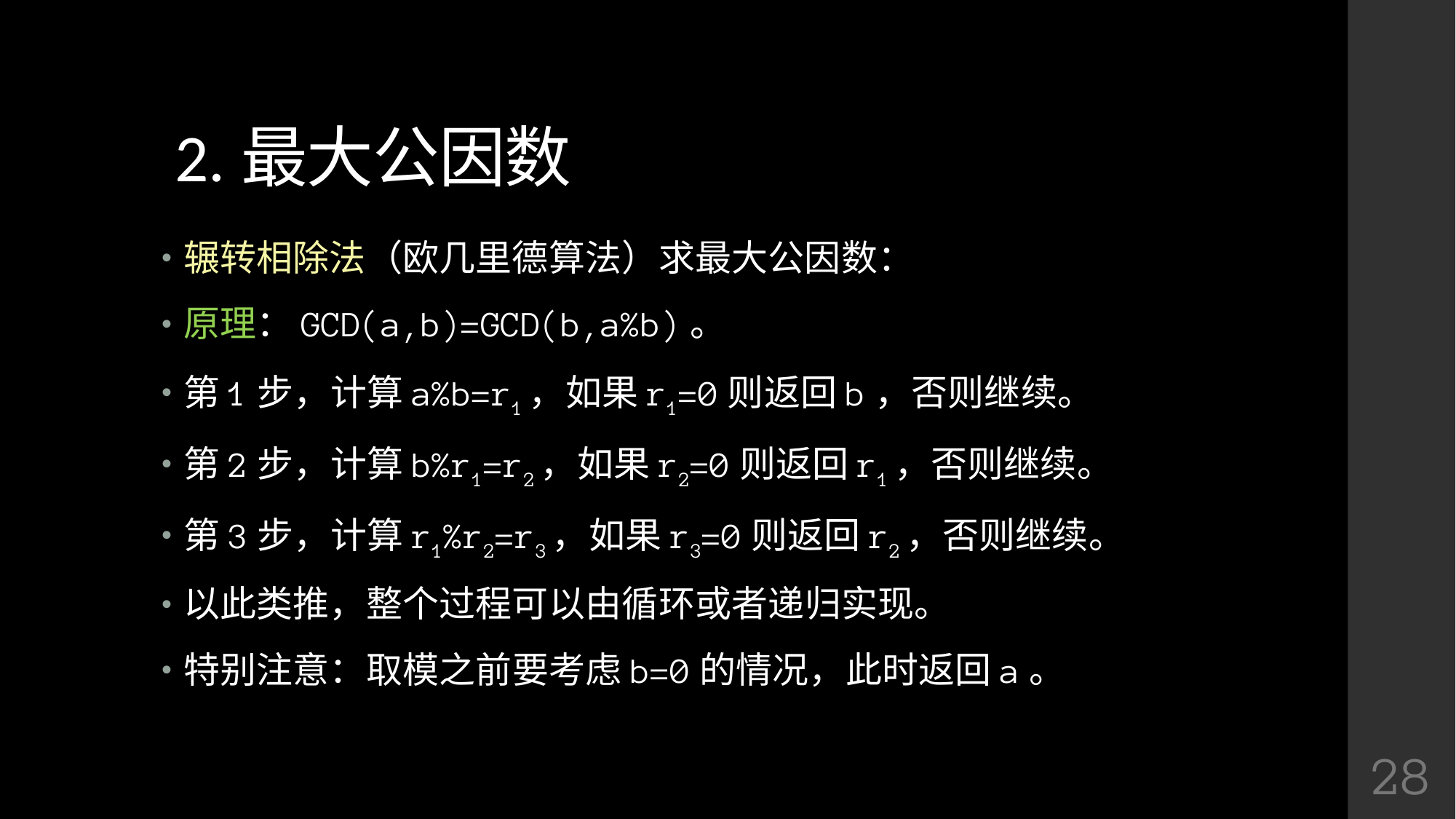

# 2.最大公因数
辗转相除法（欧几里德算法）求最大公因数：
原理：GCD(a,b)=GCD(b,a%b)。
第1步，计算a%b=r1，如果r1=0则返回b，否则继续。
第2步，计算b%r1=r2，如果r2=0则返回r1，否则继续。
第3步，计算r1%r2=r3，如果r3=0则返回r2，否则继续。
以此类推，整个过程可以由循环或者递归实现。
特别注意：取模之前要考虑b=0的情况，此时返回a。

28